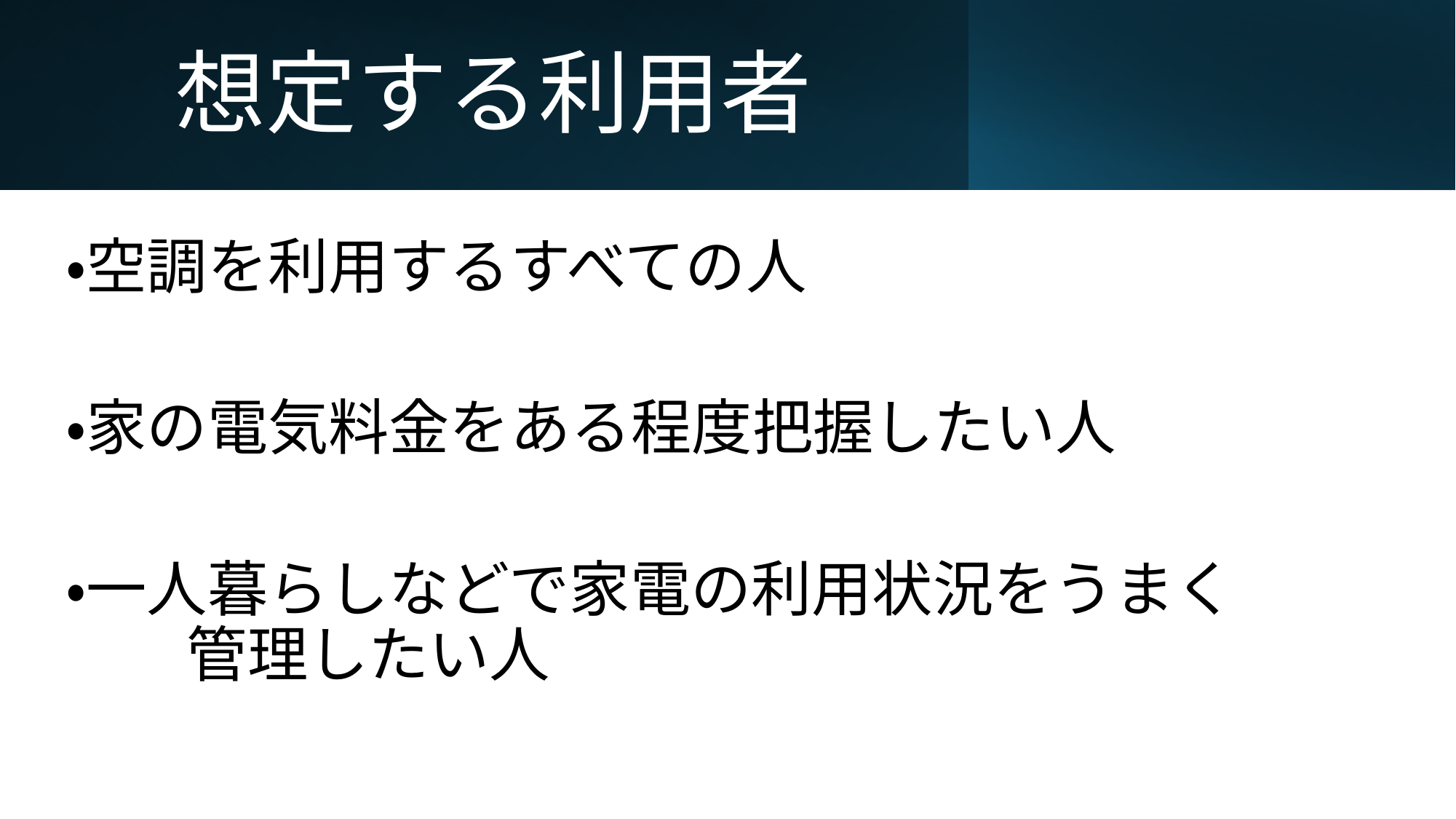

# 想定する利用者
・空調を利用するすべての人

・家の電気料金をある程度把握したい人

・一人暮らしなどで家電の利用状況をうまく　　　管理したい人